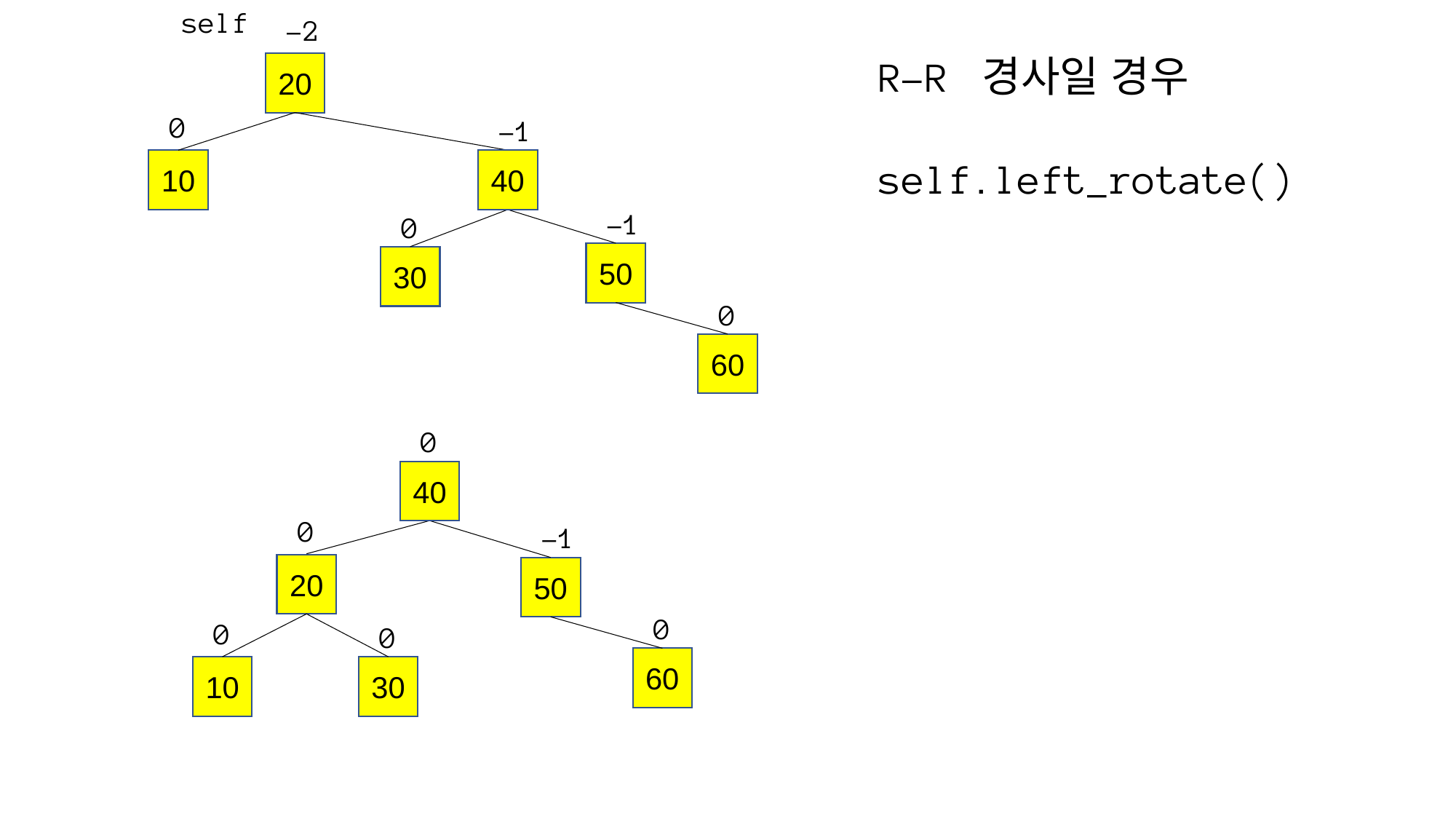

self
-2
R-R 경사일 경우

self.left_rotate()
20
0
-1
10
40
-1
0
50
30
0
60
0
40
0
-1
20
50
0
0
0
60
10
30